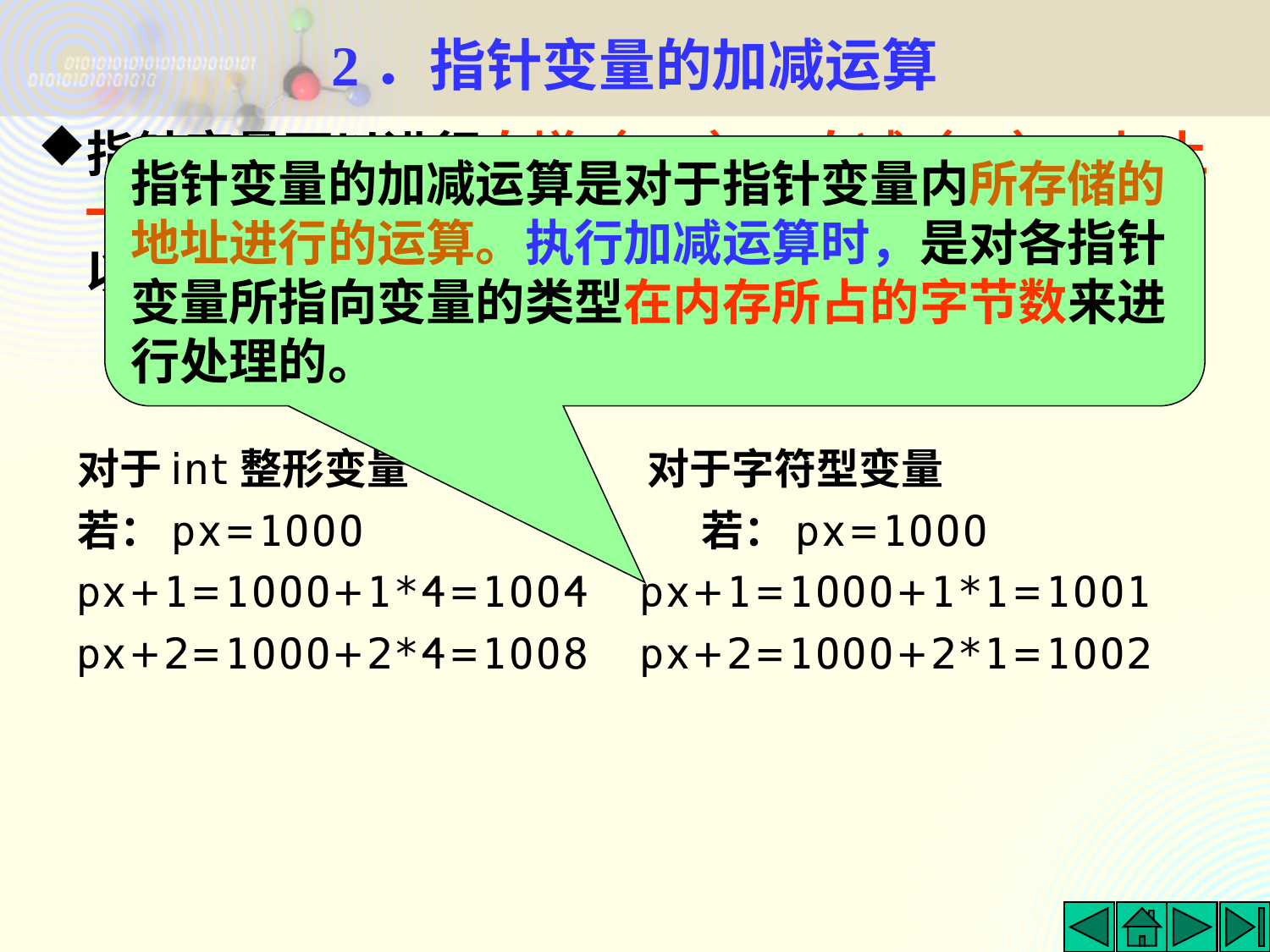

# 2．指针变量的加减运算
指针变量可以进行自增（++）、自减（--）、加上一个整数（+或+=）、减去一个整数（-或-=）以及减去另一个指针的简单运算。

指针变量的加减运算是对于指针变量内所存储的地址进行的运算。执行加减运算时，是对各指针变量所指向变量的类型在内存所占的字节数来进行处理的。
对于int整形变量                         对于字符型变量
若：px=1000                          若：px=1000
px+1=1000+1*4=1004    px+1=1000+1*1=1001
px+2=1000+2*4=1008    px+2=1000+2*1=1002